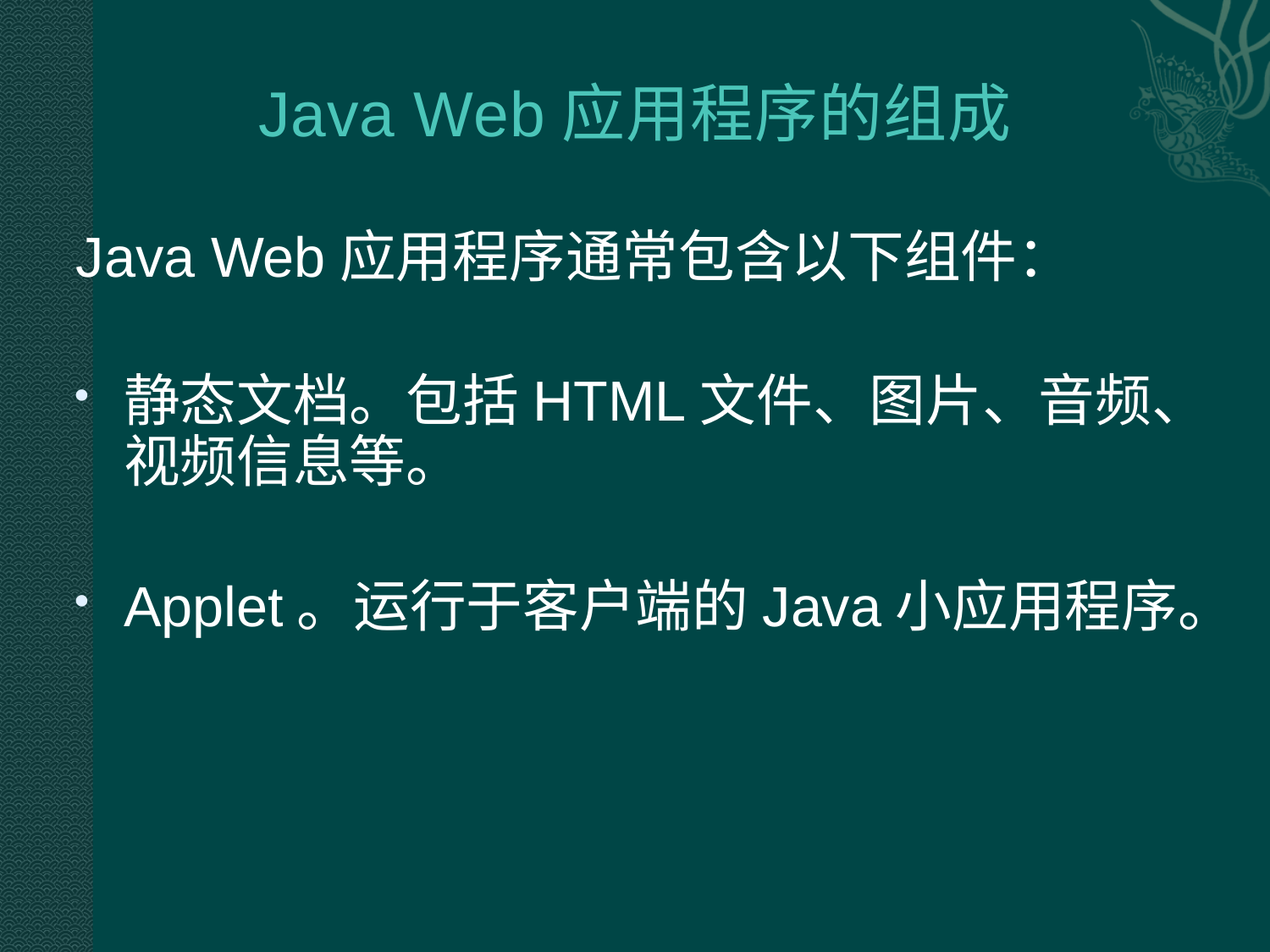

# Java Web应用程序的组成
Java Web应用程序通常包含以下组件：

静态文档。包括HTML文件、图片、音频、视频信息等。

Applet。运行于客户端的Java小应用程序。